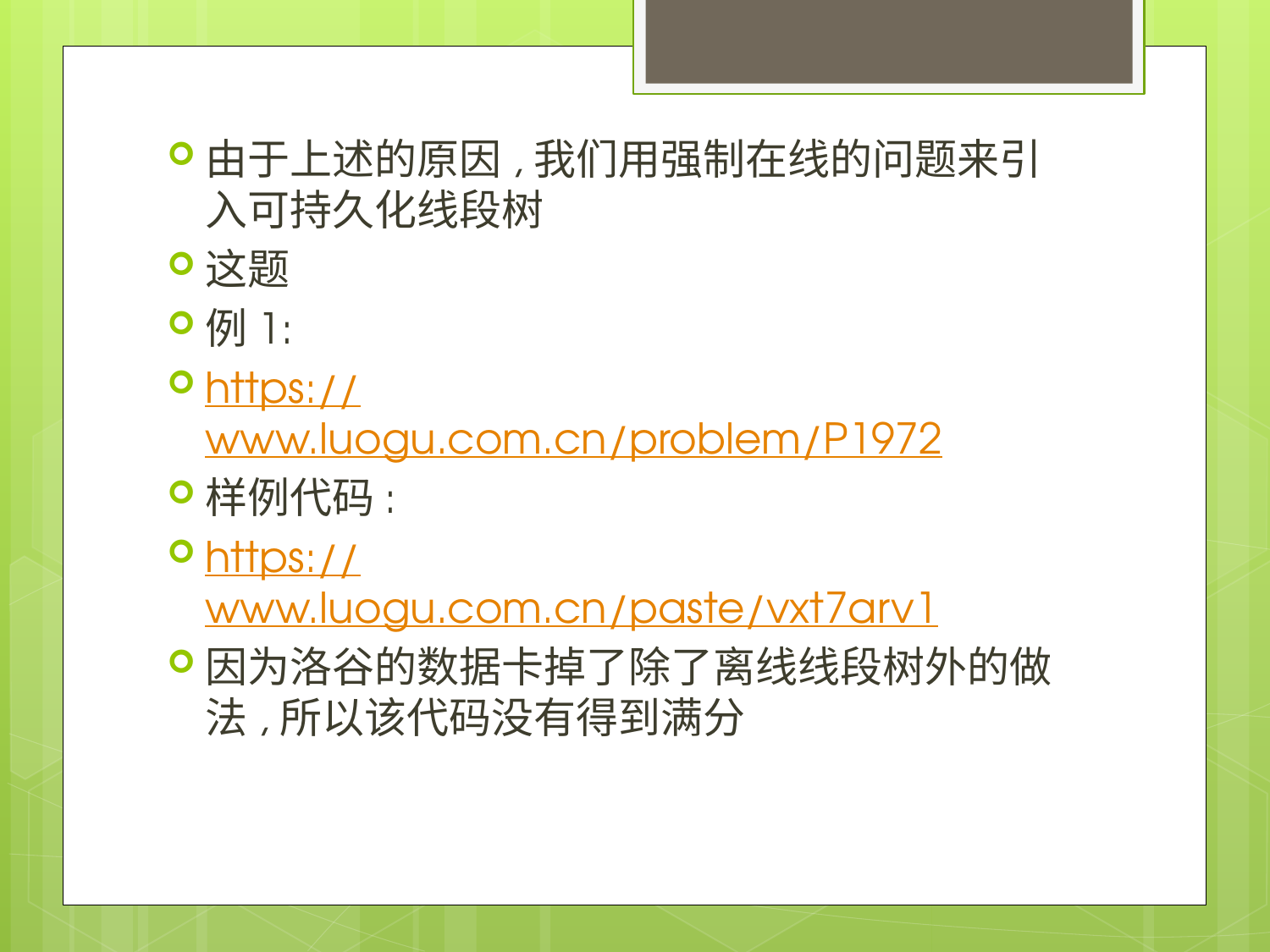

由于上述的原因,我们用强制在线的问题来引入可持久化线段树
这题
例1:
https://www.luogu.com.cn/problem/P1972
样例代码:
https://www.luogu.com.cn/paste/vxt7arv1
因为洛谷的数据卡掉了除了离线线段树外的做法,所以该代码没有得到满分